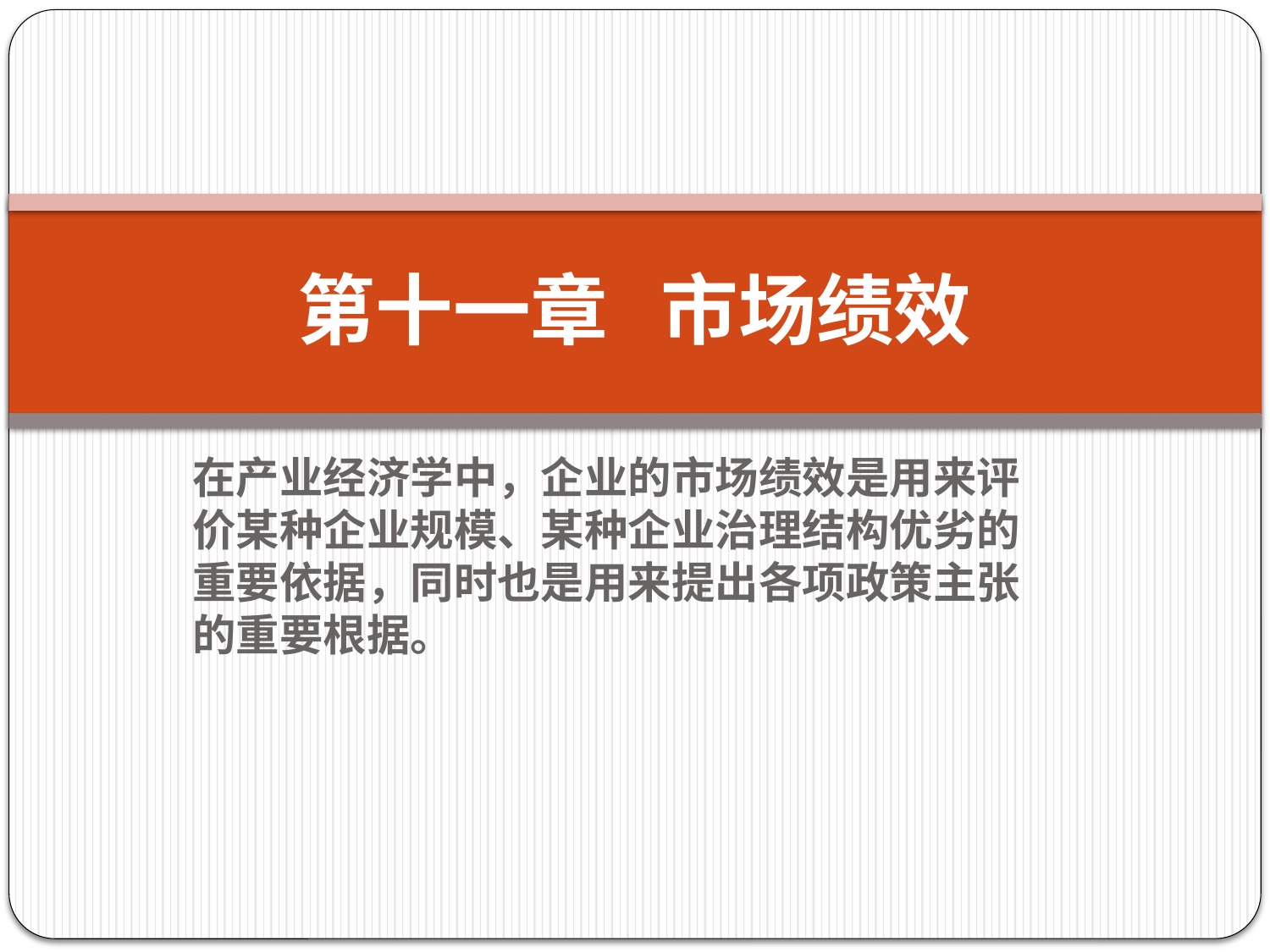

# 第十一章   市场绩效
在产业经济学中，企业的市场绩效是用来评价某种企业规模、某种企业治理结构优劣的重要依据，同时也是用来提出各项政策主张的重要根据。